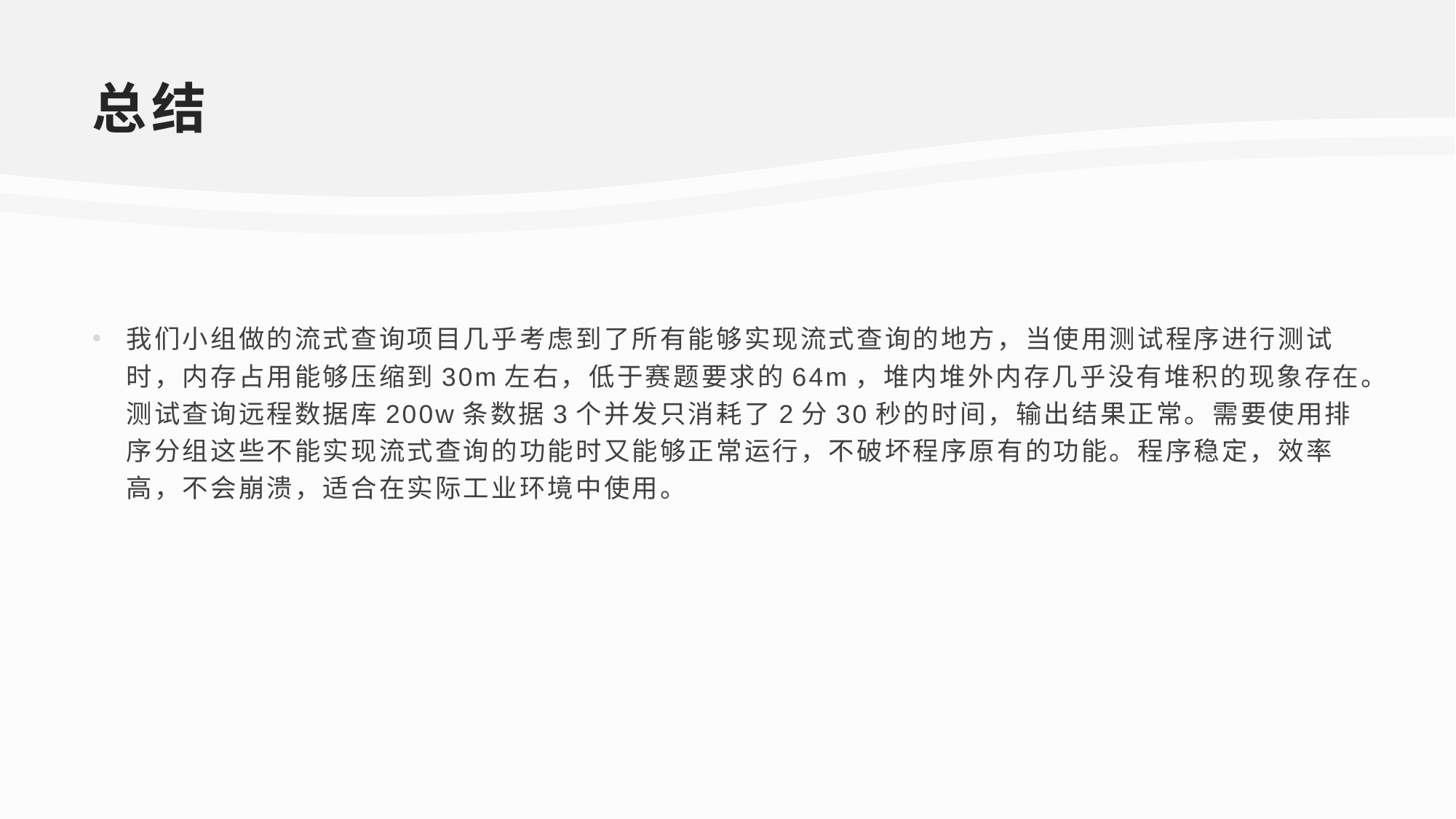

总结

我们小组做的流式查询项目几乎考虑到了所有能够实现流式查询的地方，当使用测试程序进行测试时，内存占用能够压缩到30m左右，低于赛题要求的64m，堆内堆外内存几乎没有堆积的现象存在。测试查询远程数据库200w条数据3个并发只消耗了2分30秒的时间，输出结果正常。需要使用排序分组这些不能实现流式查询的功能时又能够正常运行，不破坏程序原有的功能。程序稳定，效率高，不会崩溃，适合在实际工业环境中使用。